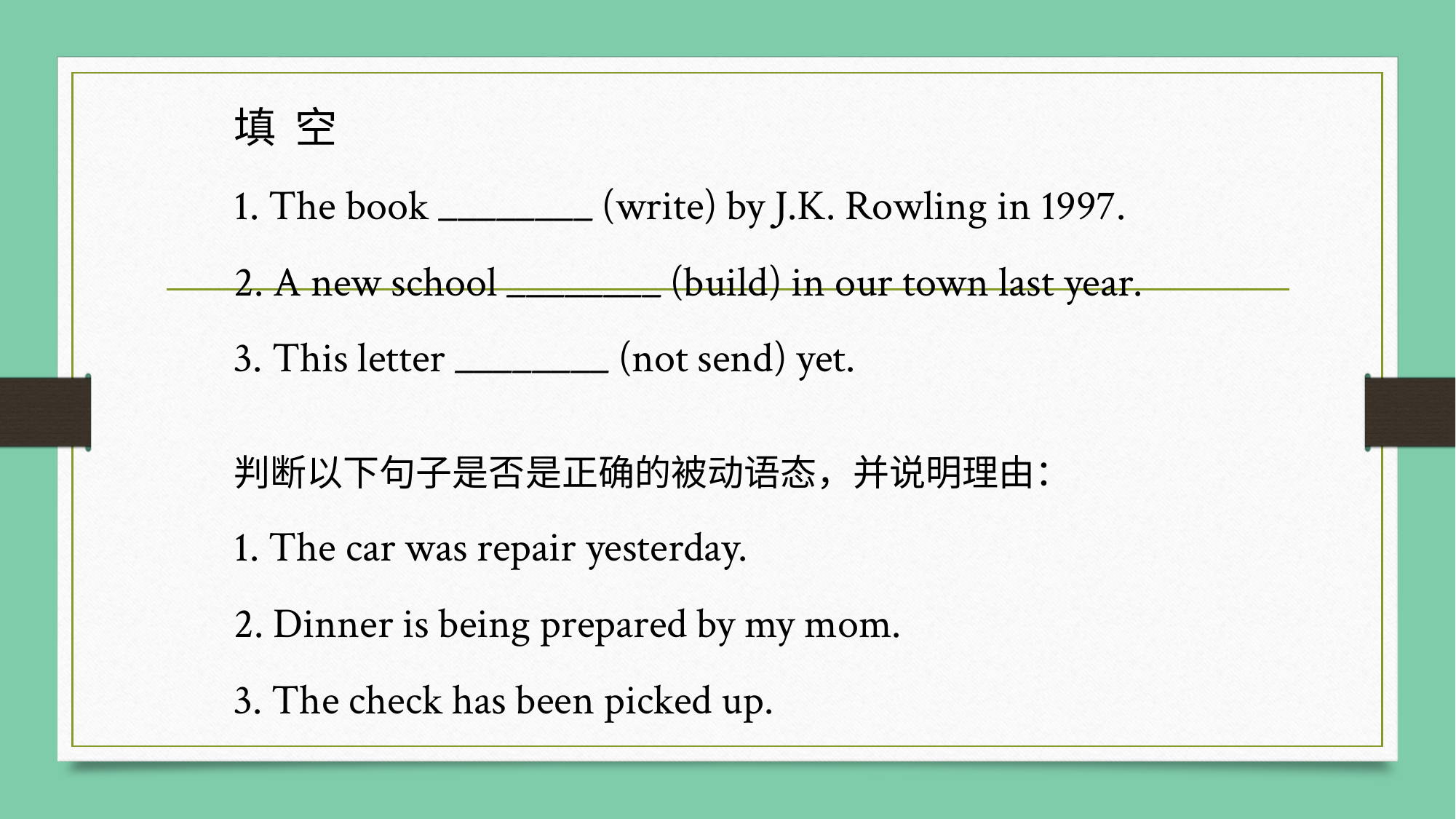

填  空
 The book ________ (write) by J.K. Rowling in 1997.
 A new school ________ (build) in our town last year.
 This letter ________ (not send) yet.

判断以下句子是否是正确的被动语态，并说明理由：
 The car was repair yesterday.
 Dinner is being prepared by my mom.
 The check has been picked up.